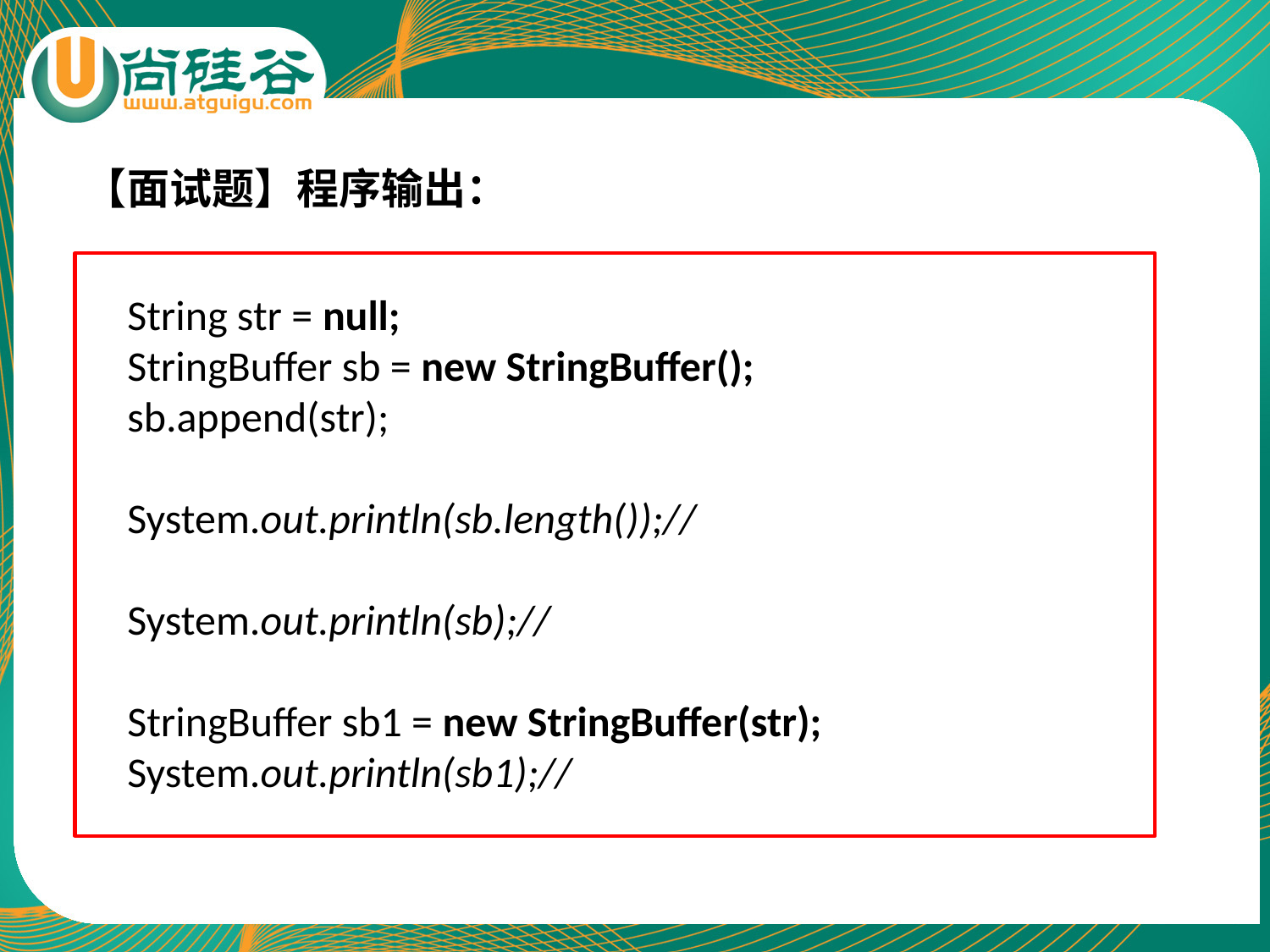

【面试题】程序输出：

String str = null;
StringBuffer sb = new StringBuffer();
sb.append(str);

System.out.println(sb.length());//

System.out.println(sb);//

StringBuffer sb1 = new StringBuffer(str);
System.out.println(sb1);//